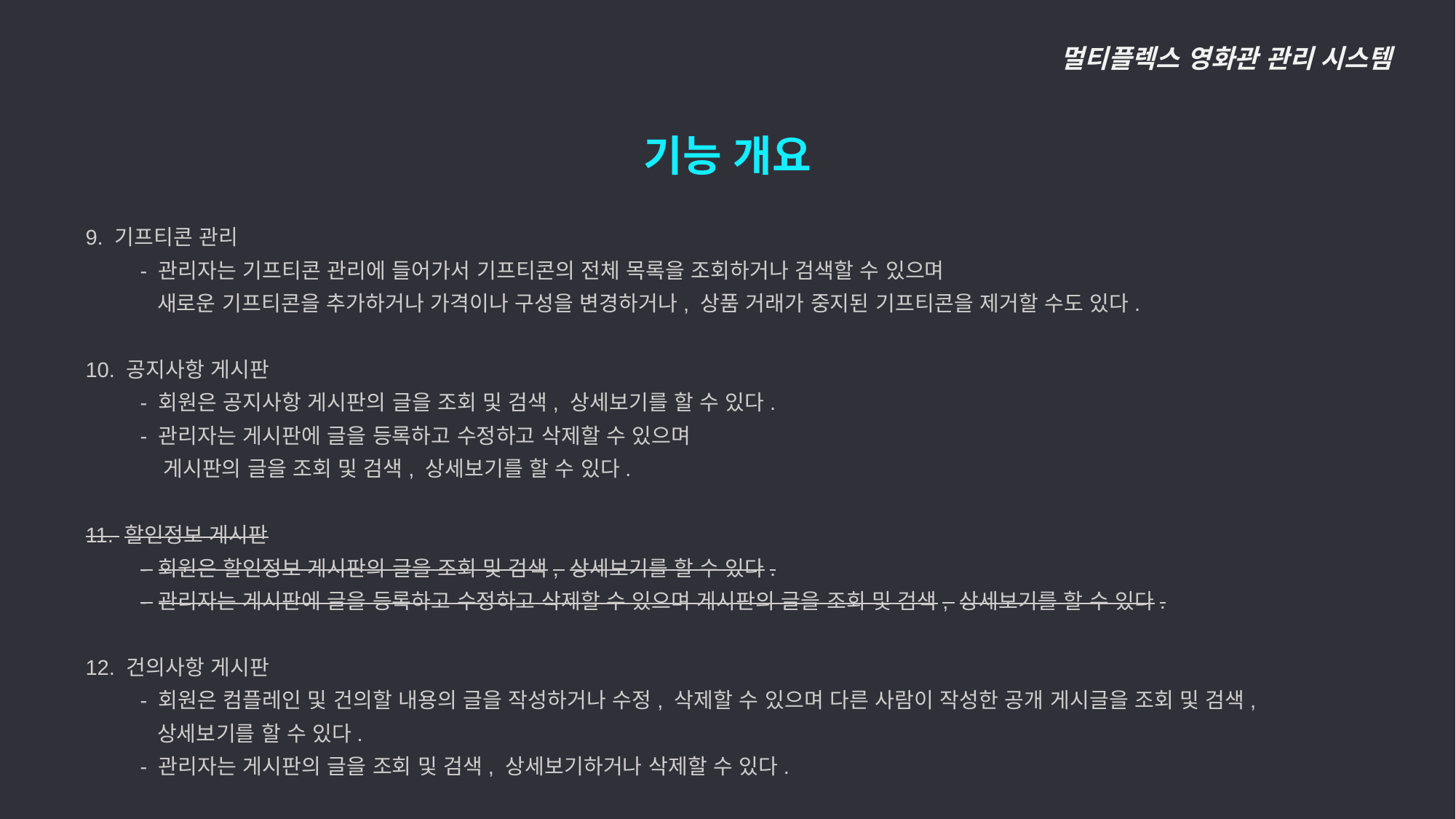

멀티플렉스 영화관 관리 시스템
기능 개요
9. 기프티콘 관리
- 관리자는 기프티콘 관리에 들어가서 기프티콘의 전체 목록을 조회하거나 검색할 수 있으며
  새로운 기프티콘을 추가하거나 가격이나 구성을 변경하거나, 상품 거래가 중지된 기프티콘을 제거할 수도 있다.

10. 공지사항 게시판
- 회원은 공지사항 게시판의 글을 조회 및 검색, 상세보기를 할 수 있다.
- 관리자는 게시판에 글을 등록하고 수정하고 삭제할 수 있으며
   게시판의 글을 조회 및 검색, 상세보기를 할 수 있다.

11. 할인정보 게시판
- 회원은 할인정보 게시판의 글을 조회 및 검색, 상세보기를 할 수 있다.
- 관리자는 게시판에 글을 등록하고 수정하고 삭제할 수 있으며 게시판의 글을 조회 및 검색, 상세보기를 할 수 있다.

12. 건의사항 게시판
- 회원은 컴플레인 및 건의할 내용의 글을 작성하거나 수정, 삭제할 수 있으며 다른 사람이 작성한 공개 게시글을 조회 및 검색,
  상세보기를 할 수 있다.
- 관리자는 게시판의 글을 조회 및 검색, 상세보기하거나 삭제할 수 있다.